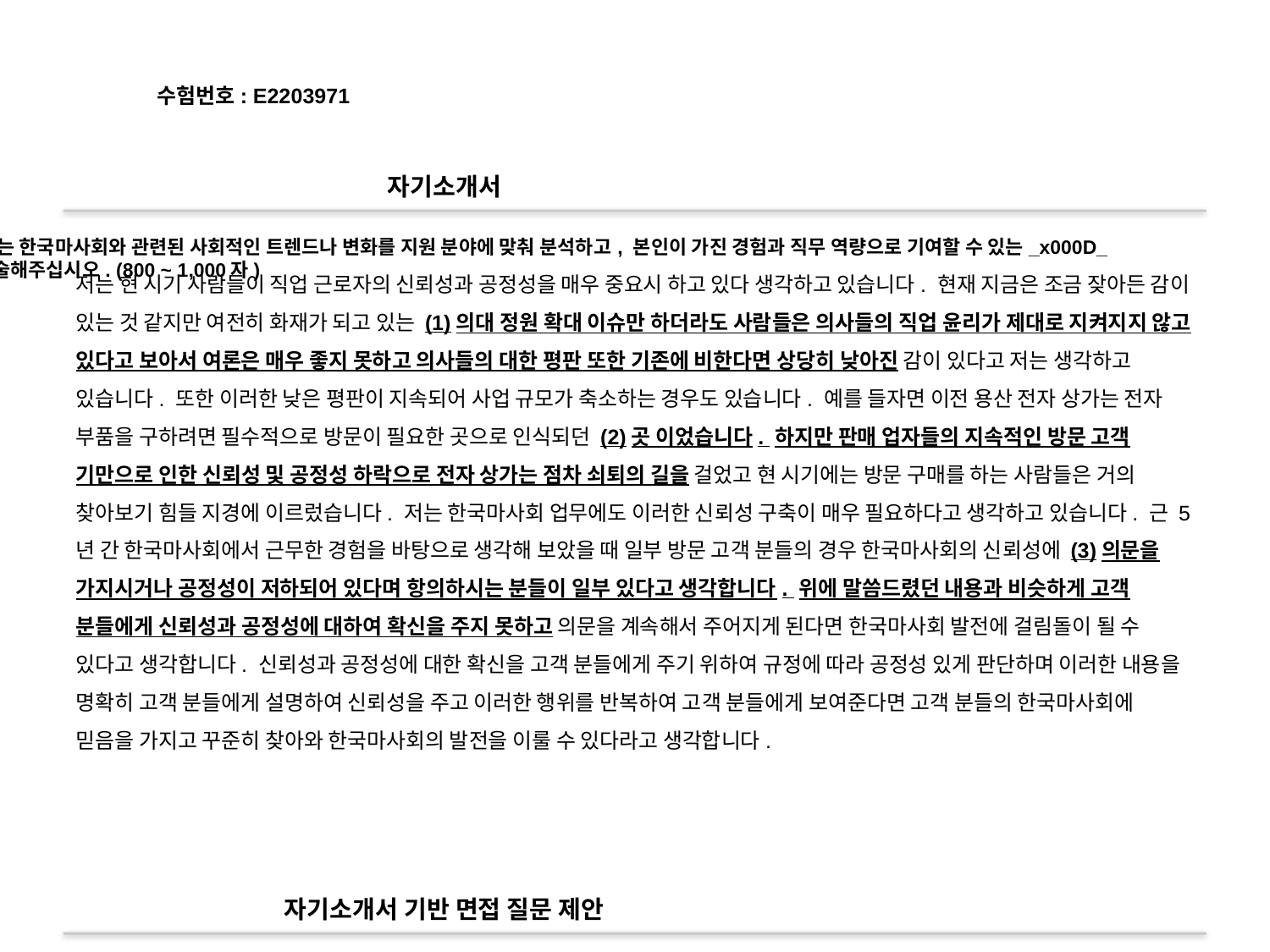

수험번호: E2203971
#

자기소개서

본인이 최근 관심을 갖고 있는 한국마사회와 관련된 사회적인 트렌드나 변화를 지원 분야에 맞춰 분석하고, 본인이 가진 경험과 직무 역량으로 기여할 수 있는_x000D_
바가 무엇인지 자세하게 기술해주십시오. (800 ~ 1,000자)

저는 현 시기 사람들이 직업 근로자의 신뢰성과 공정성을 매우 중요시 하고 있다 생각하고 있습니다. 현재 지금은 조금 잦아든 감이 있는 것 같지만 여전히 화재가 되고 있는 (1)의대 정원 확대 이슈만 하더라도 사람들은 의사들의 직업 윤리가 제대로 지켜지지 않고 있다고 보아서 여론은 매우 좋지 못하고 의사들의 대한 평판 또한 기존에 비한다면 상당히 낮아진 감이 있다고 저는 생각하고 있습니다. 또한 이러한 낮은 평판이 지속되어 사업 규모가 축소하는 경우도 있습니다. 예를 들자면 이전 용산 전자 상가는 전자 부품을 구하려면 필수적으로 방문이 필요한 곳으로 인식되던 (2)곳 이었습니다. 하지만 판매 업자들의 지속적인 방문 고객 기만으로 인한 신뢰성 및 공정성 하락으로 전자 상가는 점차 쇠퇴의 길을 걸었고 현 시기에는 방문 구매를 하는 사람들은 거의 찾아보기 힘들 지경에 이르렀습니다. 저는 한국마사회 업무에도 이러한 신뢰성 구축이 매우 필요하다고 생각하고 있습니다. 근 5년 간 한국마사회에서 근무한 경험을 바탕으로 생각해 보았을 때 일부 방문 고객 분들의 경우 한국마사회의 신뢰성에 (3)의문을 가지시거나 공정성이 저하되어 있다며 항의하시는 분들이 일부 있다고 생각합니다. 위에 말씀드렸던 내용과 비슷하게 고객 분들에게 신뢰성과 공정성에 대하여 확신을 주지 못하고 의문을 계속해서 주어지게 된다면 한국마사회 발전에 걸림돌이 될 수 있다고 생각합니다. 신뢰성과 공정성에 대한 확신을 고객 분들에게 주기 위하여 규정에 따라 공정성 있게 판단하며 이러한 내용을 명확히 고객 분들에게 설명하여 신뢰성을 주고 이러한 행위를 반복하여 고객 분들에게 보여준다면 고객 분들의 한국마사회에 믿음을 가지고 꾸준히 찾아와 한국마사회의 발전을 이룰 수 있다라고 생각합니다.

자기소개서 기반 면접 질문 제안

(1) 의대 정원 확대 이슈에서 의사들의 직업 윤리에 대한 심각한 문제가 있다고 보시는 이유는 무엇인가요?
(2) 용산 전자 상가 사례에서 고객 기만으로 인한 신뢰성 하락을 어떻게 극복할 수 있었다고 생각하나요?
(3) 한국마사회에서의 신뢰성 구축을 위해 시행한 구체적인 대책은 무엇인가요?